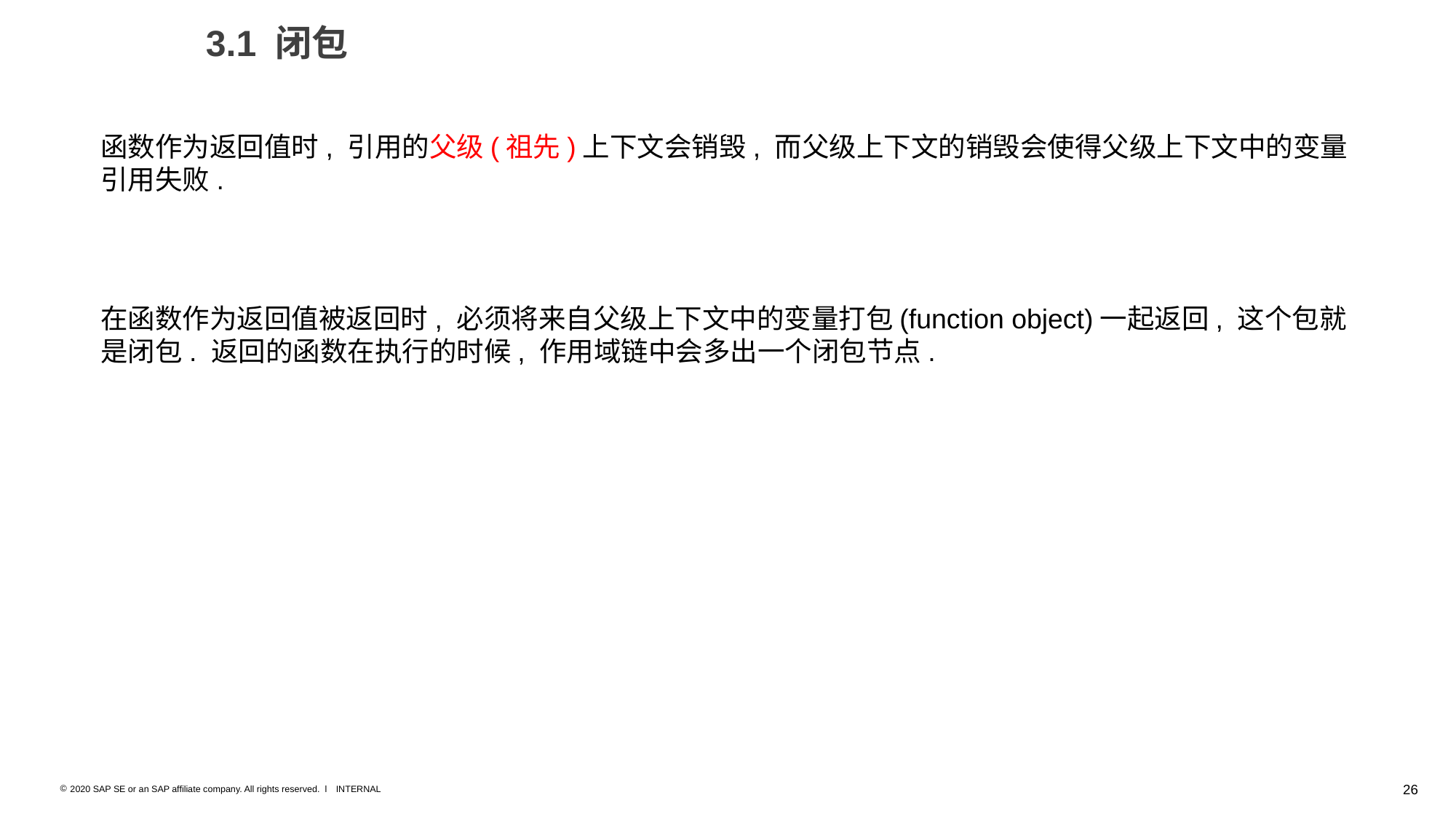

3.1 闭包
函数作为返回值时, 引用的父级(祖先)上下文会销毁, 而父级上下文的销毁会使得父级上下文中的变量引用失败.

在函数作为返回值被返回时, 必须将来自父级上下文中的变量打包(function object)一起返回, 这个包就是闭包. 返回的函数在执行的时候, 作用域链中会多出一个闭包节点.